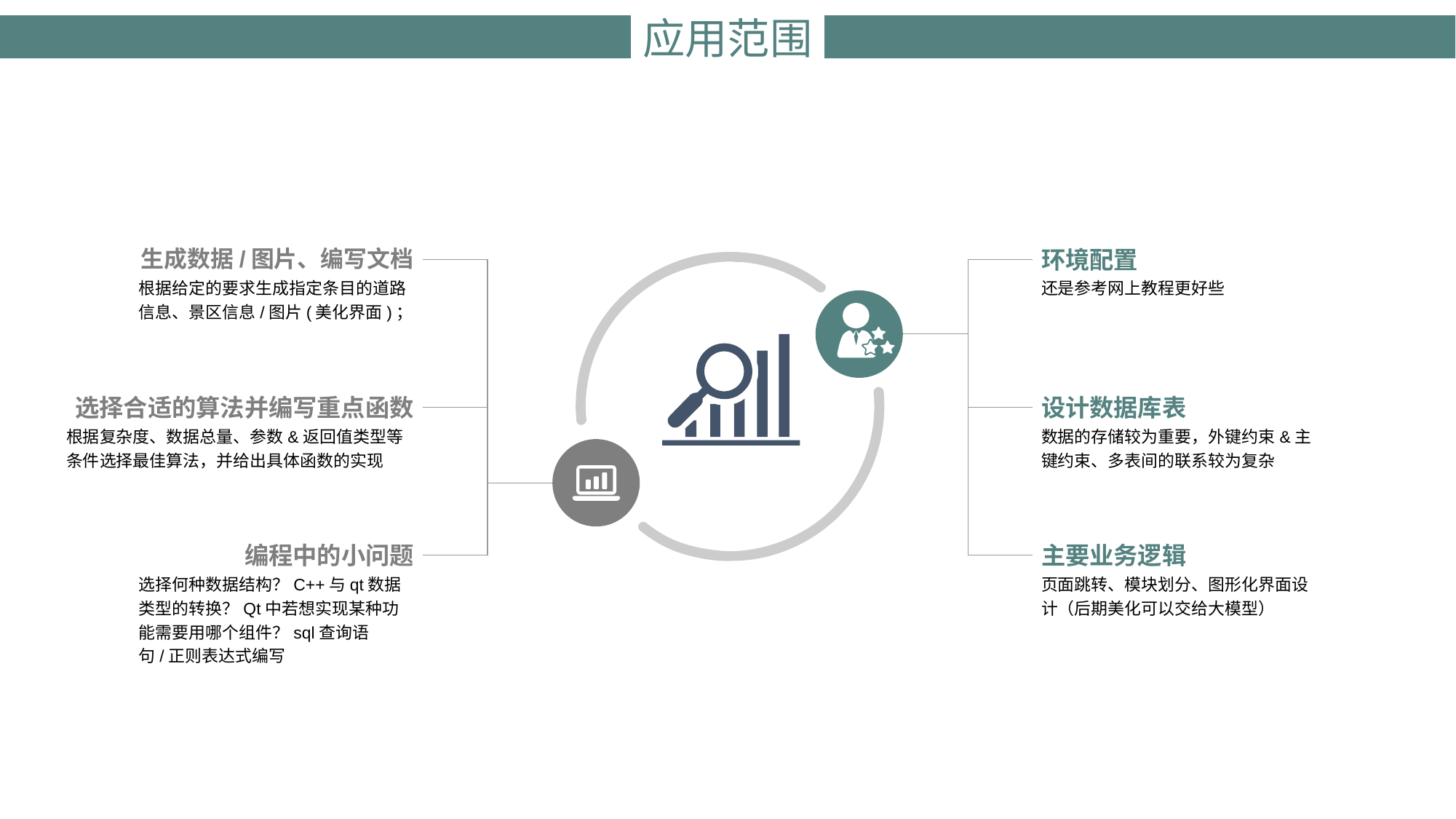

# 应用范围
生成数据/图片、编写文档
根据给定的要求生成指定条目的道路信息、景区信息/图片(美化界面)；

环境配置
还是参考网上教程更好些

选择合适的算法并编写重点函数
根据复杂度、数据总量、参数&返回值类型等条件选择最佳算法，并给出具体函数的实现
设计数据库表
数据的存储较为重要，外键约束&主键约束、多表间的联系较为复杂

编程中的小问题
选择何种数据结构？C++与qt数据类型的转换？Qt中若想实现某种功能需要用哪个组件？sql查询语句/正则表达式编写
主要业务逻辑
页面跳转、模块划分、图形化界面设计（后期美化可以交给大模型）